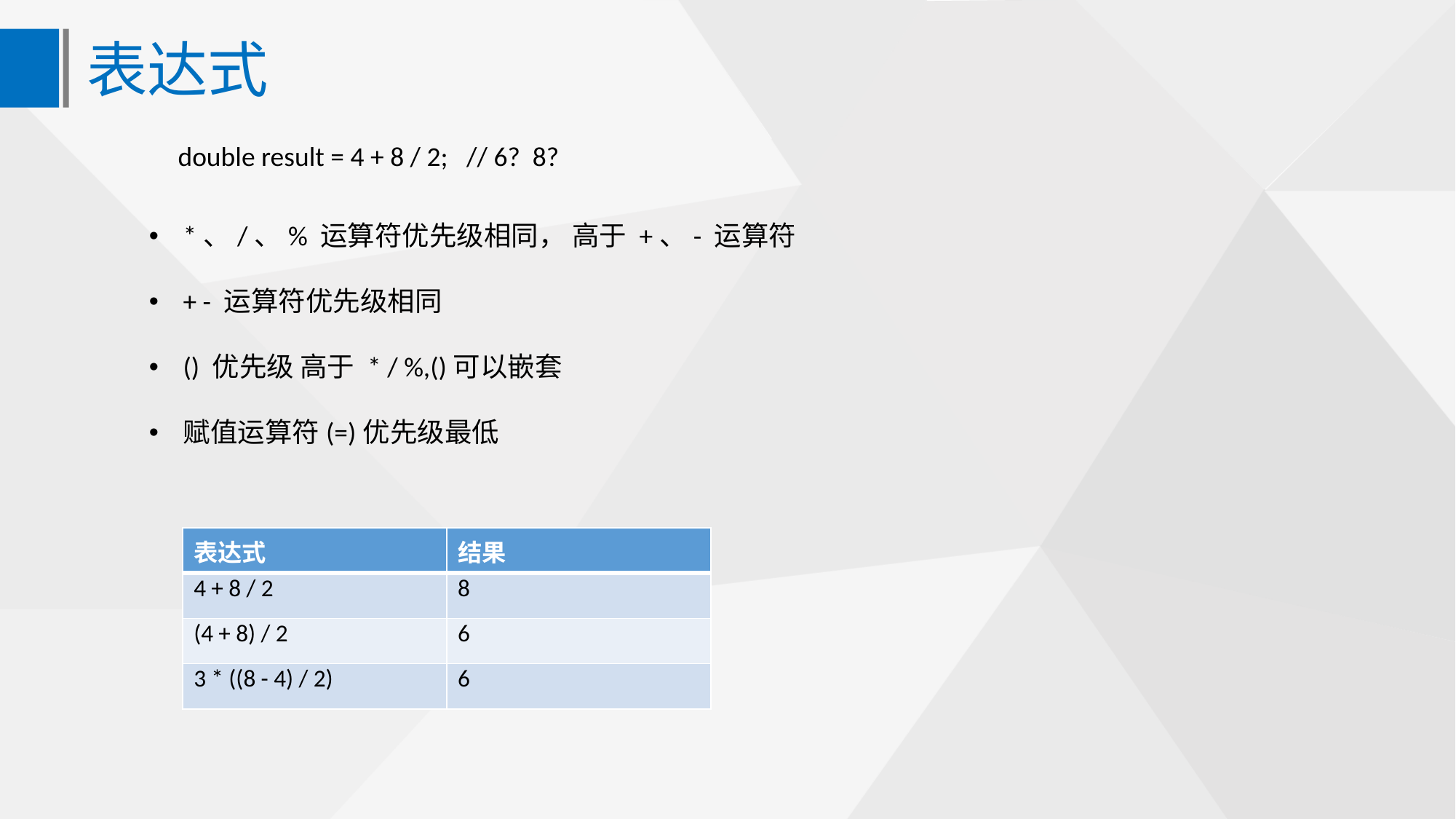

表达式

double result = 4 + 8 / 2;   // 6?  8?
*、/、% 运算符优先级相同， 高于 +、- 运算符

+ - 运算符优先级相同

() 优先级 高于 * / %,()可以嵌套

赋值运算符(=)优先级最低

| 表达式 | 结果 |
| --- | --- |
| 4 + 8 / 2 | 8 |
| (4 + 8) / 2 | 6 |
| 3 \* ((8 - 4) / 2) | 6 |